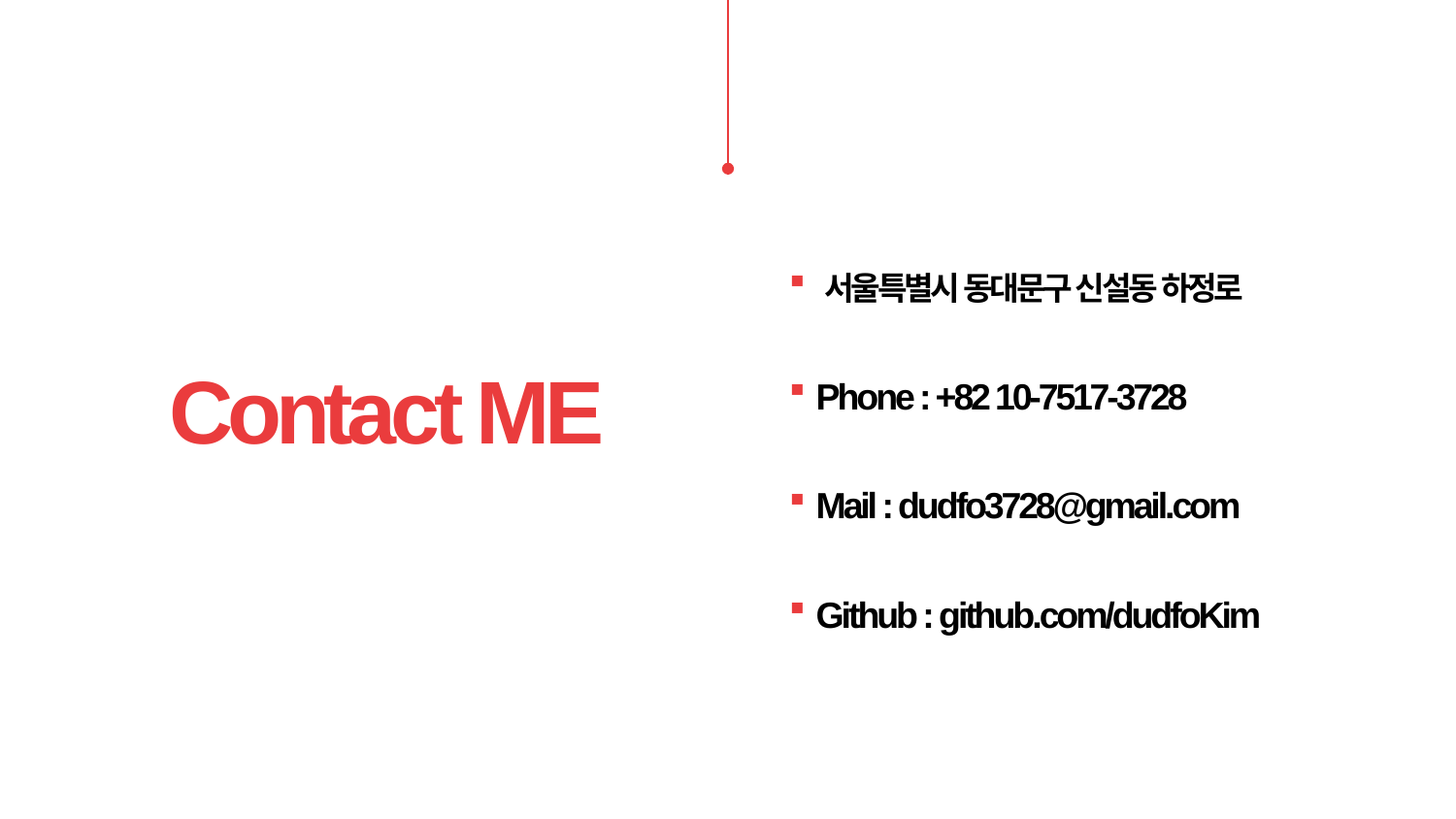

서울특별시 동대문구 신설동 하정로
 Phone : +82 10-7517-3728
 Mail : dudfo3728@gmail.com
 Github : github.com/dudfoKim
Contact ME